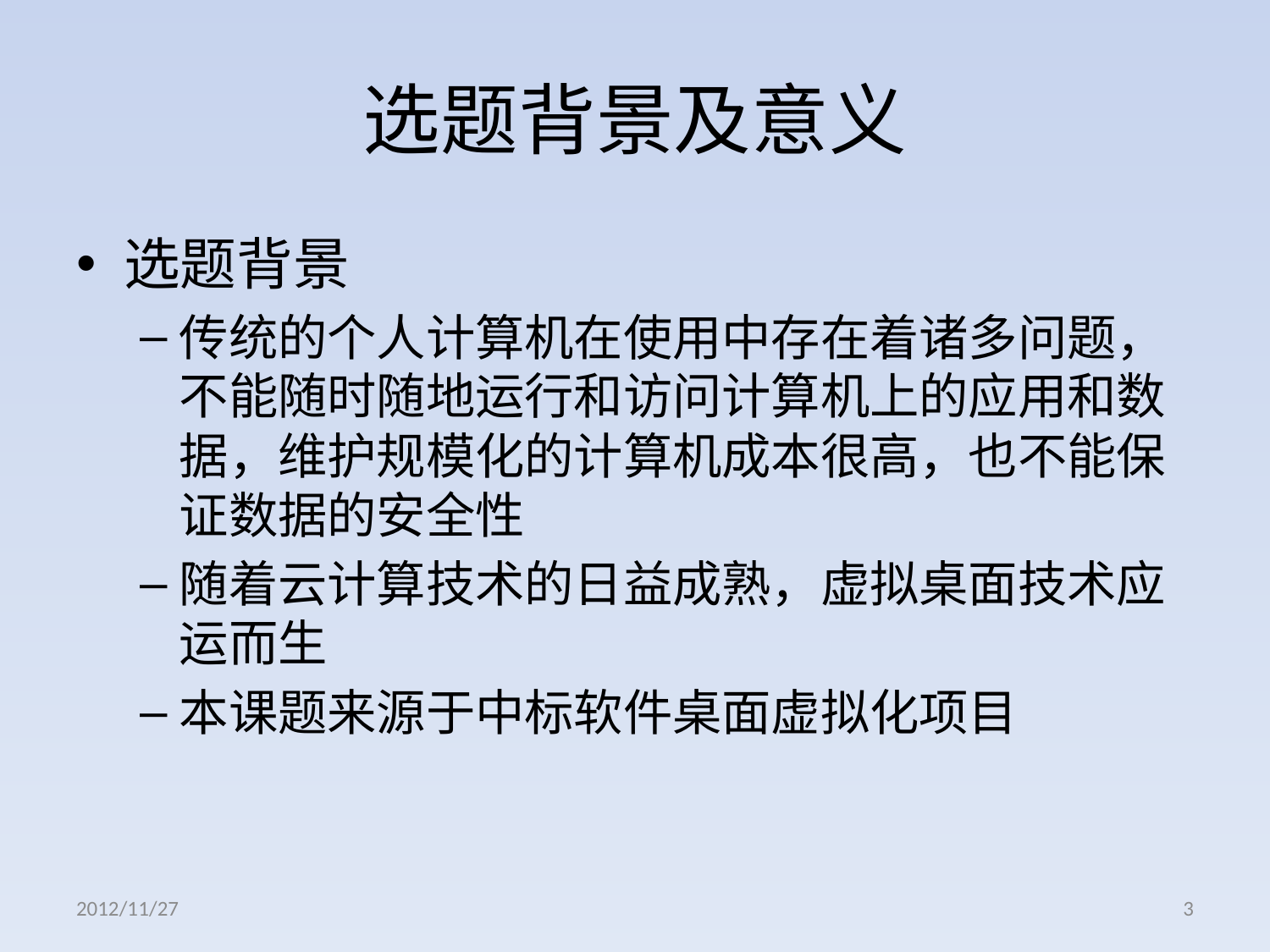

# 选题背景及意义
选题背景
传统的个人计算机在使用中存在着诸多问题，不能随时随地运行和访问计算机上的应用和数据，维护规模化的计算机成本很高，也不能保证数据的安全性
随着云计算技术的日益成熟，虚拟桌面技术应运而生
本课题来源于中标软件桌面虚拟化项目

2012/11/27
3